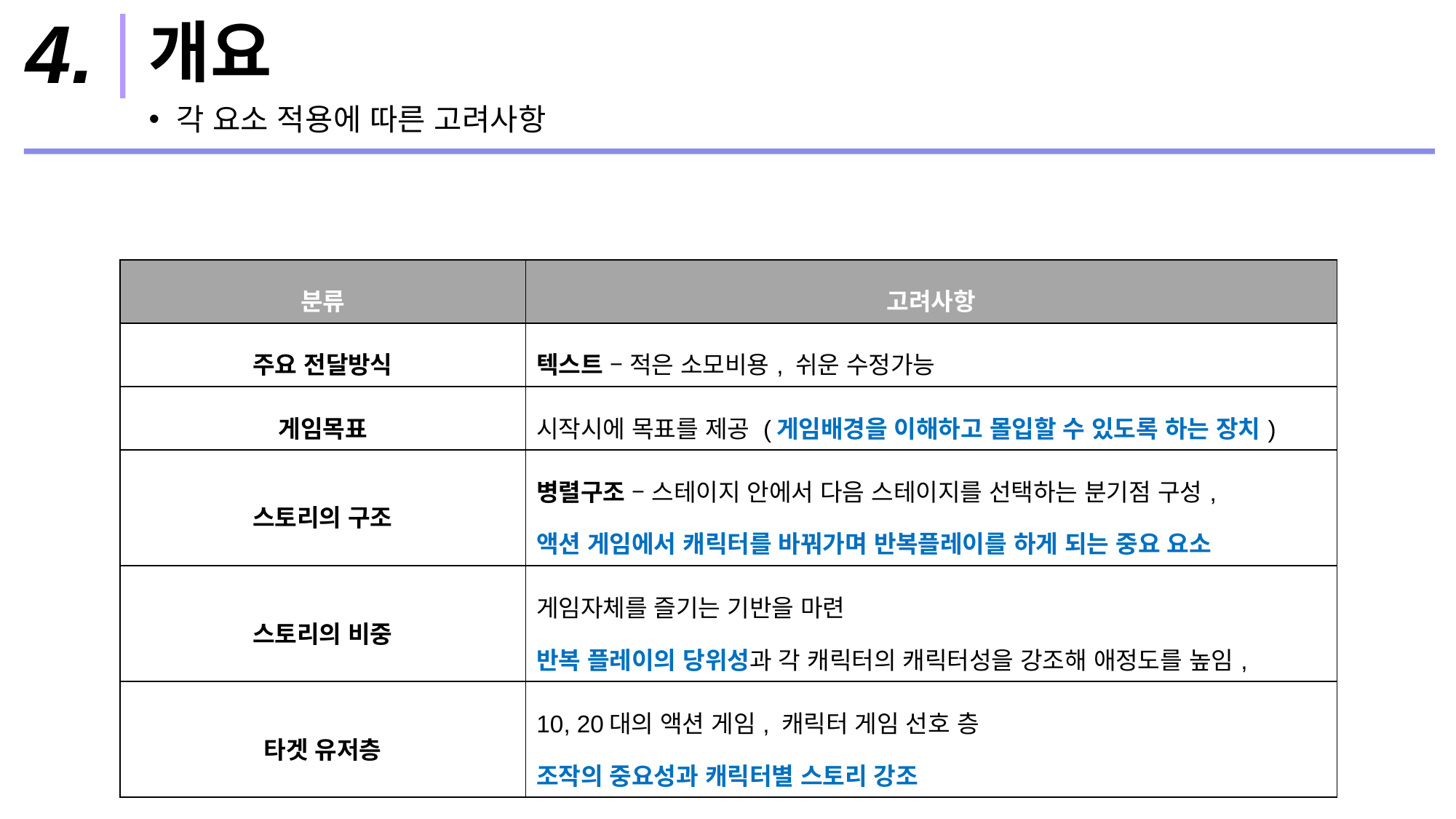

4.
# 개요
각 요소 적용에 따른 고려사항
| 분류 | 고려사항 |
| --- | --- |
| 주요 전달방식 | 텍스트 – 적은 소모비용, 쉬운 수정가능 |
| 게임목표 | 시작시에 목표를 제공 (게임배경을 이해하고 몰입할 수 있도록 하는 장치) |
| 스토리의 구조 | 병렬구조 – 스테이지 안에서 다음 스테이지를 선택하는 분기점 구성, 액션 게임에서 캐릭터를 바꿔가며 반복플레이를 하게 되는 중요 요소 |
| 스토리의 비중 | 게임자체를 즐기는 기반을 마련 반복 플레이의 당위성과 각 캐릭터의 캐릭터성을 강조해 애정도를 높임, |
| 타겟 유저층 | 10, 20대의 액션 게임, 캐릭터 게임 선호 층 조작의 중요성과 캐릭터별 스토리 강조 |